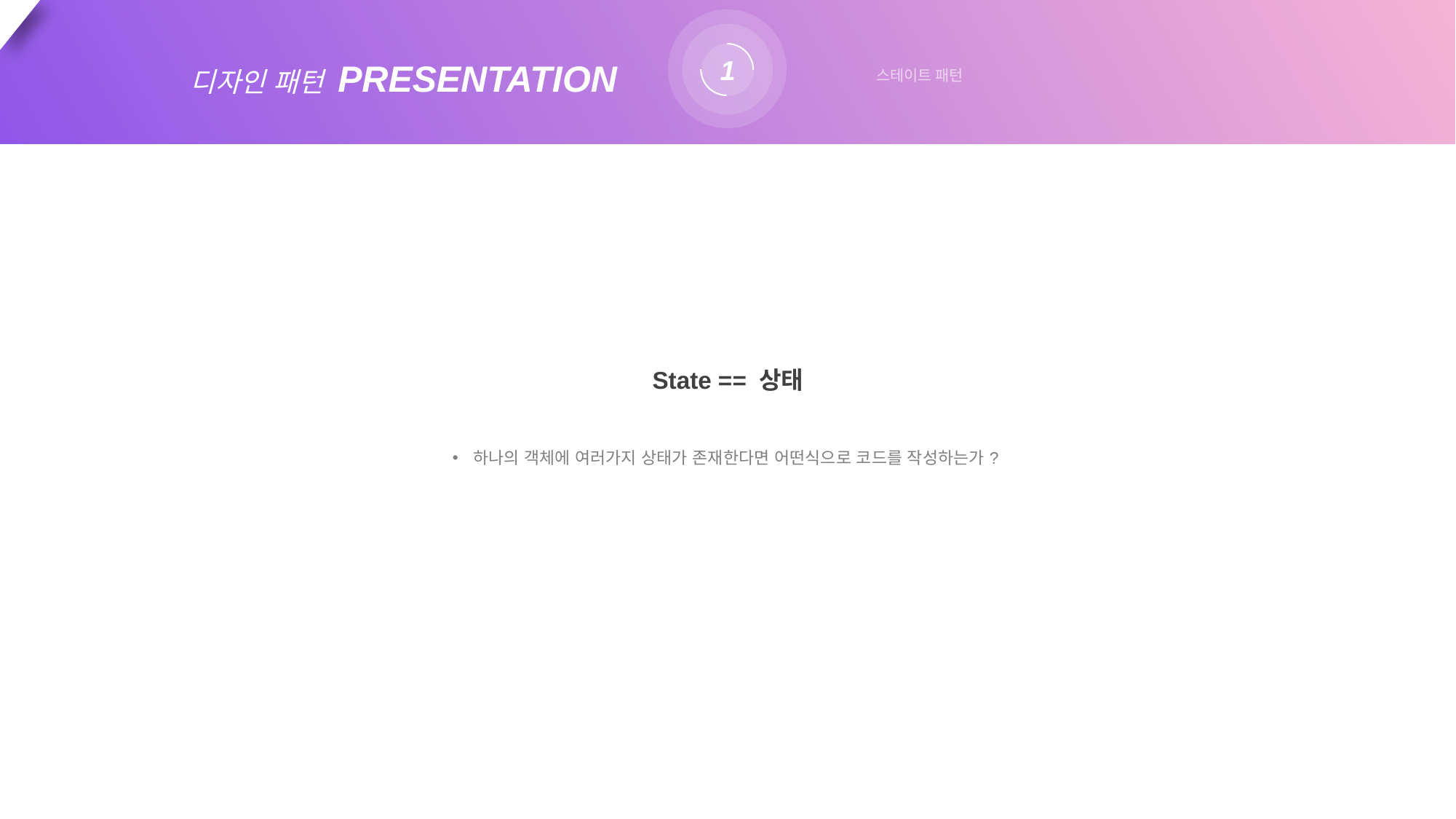

1
디자인 패턴 PRESENTATION
스테이트 패턴
State == 상태

하나의 객체에 여러가지 상태가 존재한다면 어떤식으로 코드를 작성하는가?